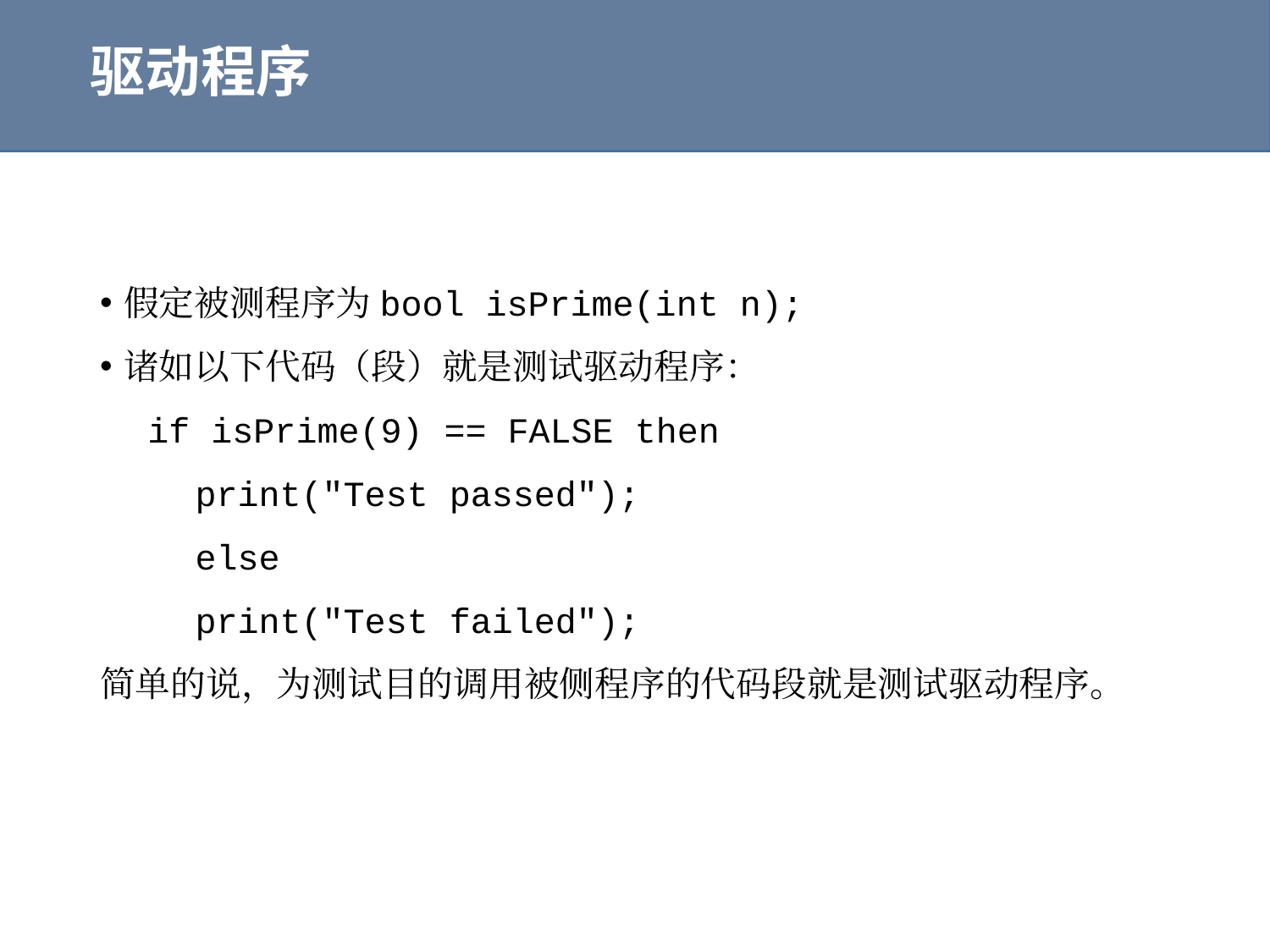

# 驱动程序
假定被测程序为bool isPrime(int n);
诸如以下代码（段）就是测试驱动程序：
if isPrime(9) == FALSE then
print("Test passed");
else
print("Test failed");
简单的说，为测试目的调用被侧程序的代码段就是测试驱动程序。